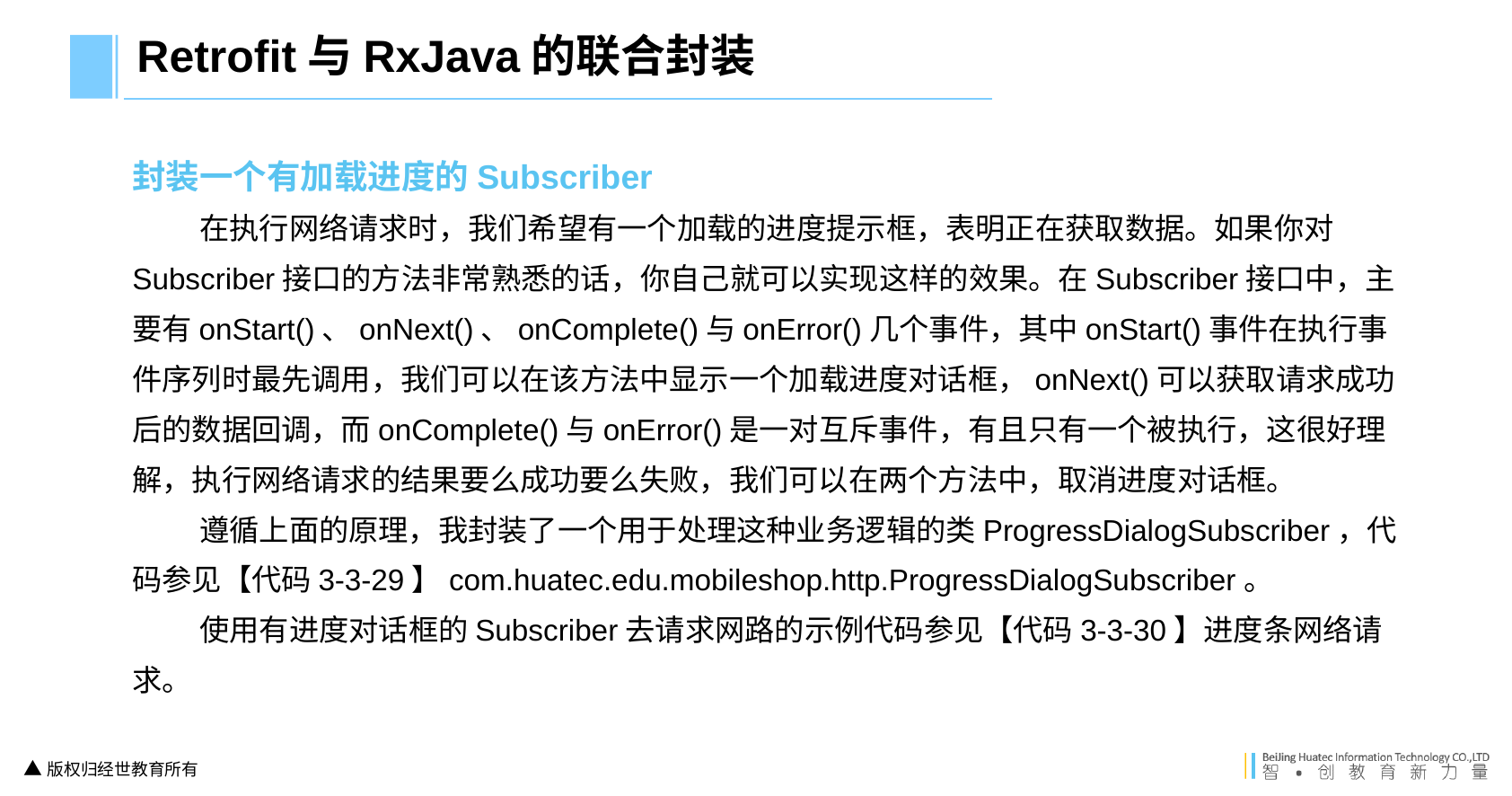

Retrofit与RxJava的联合封装

封装一个有加载进度的Subscriber
在执行网络请求时，我们希望有一个加载的进度提示框，表明正在获取数据。如果你对Subscriber接口的方法非常熟悉的话，你自己就可以实现这样的效果。在Subscriber接口中，主要有onStart()、onNext()、onComplete()与onError()几个事件，其中onStart()事件在执行事件序列时最先调用，我们可以在该方法中显示一个加载进度对话框，onNext()可以获取请求成功后的数据回调，而onComplete()与onError()是一对互斥事件，有且只有一个被执行，这很好理解，执行网络请求的结果要么成功要么失败，我们可以在两个方法中，取消进度对话框。
遵循上面的原理，我封装了一个用于处理这种业务逻辑的类ProgressDialogSubscriber，代码参见【代码3-3-29】com.huatec.edu.mobileshop.http.ProgressDialogSubscriber。
使用有进度对话框的Subscriber去请求网路的示例代码参见【代码3-3-30】进度条网络请求。